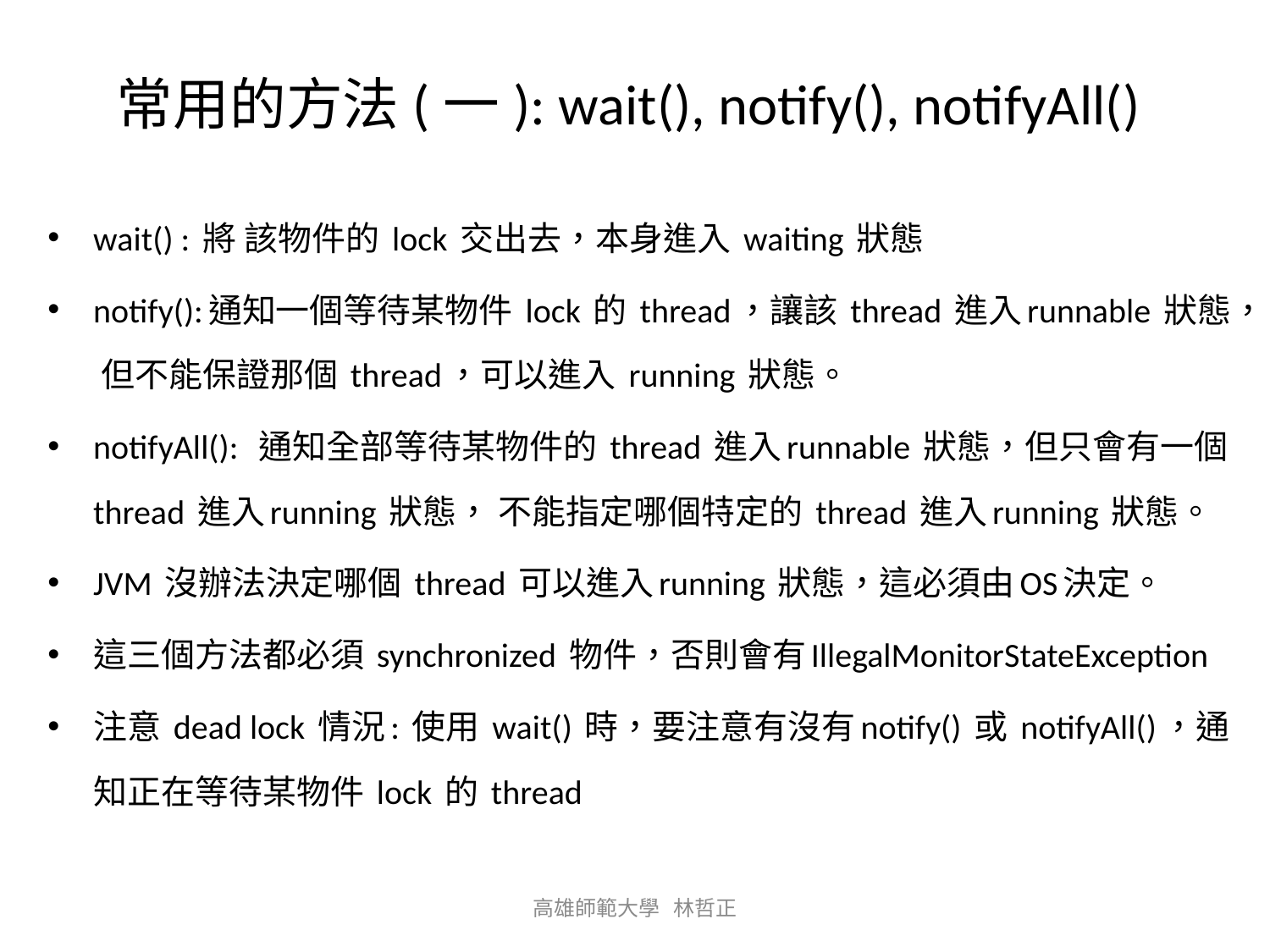

# 常用的方法(一): wait(), notify(), notifyAll()
wait() : 將 該物件的 lock 交出去，本身進入 waiting 狀態
notify():通知一個等待某物件 lock 的 thread，讓該 thread 進入runnable 狀態， 但不能保證那個 thread，可以進入 running 狀態。
notifyAll():  通知全部等待某物件的 thread 進入runnable 狀態，但只會有一個thread 進入running 狀態， 不能指定哪個特定的 thread 進入running 狀態。
JVM 沒辦法決定哪個 thread 可以進入running 狀態，這必須由OS決定。
這三個方法都必須 synchronized 物件，否則會有IllegalMonitorStateException
注意 dead lock 情況: 使用 wait() 時，要注意有沒有notify() 或 notifyAll()，通知正在等待某物件 lock 的 thread

高雄師範大學  林哲正